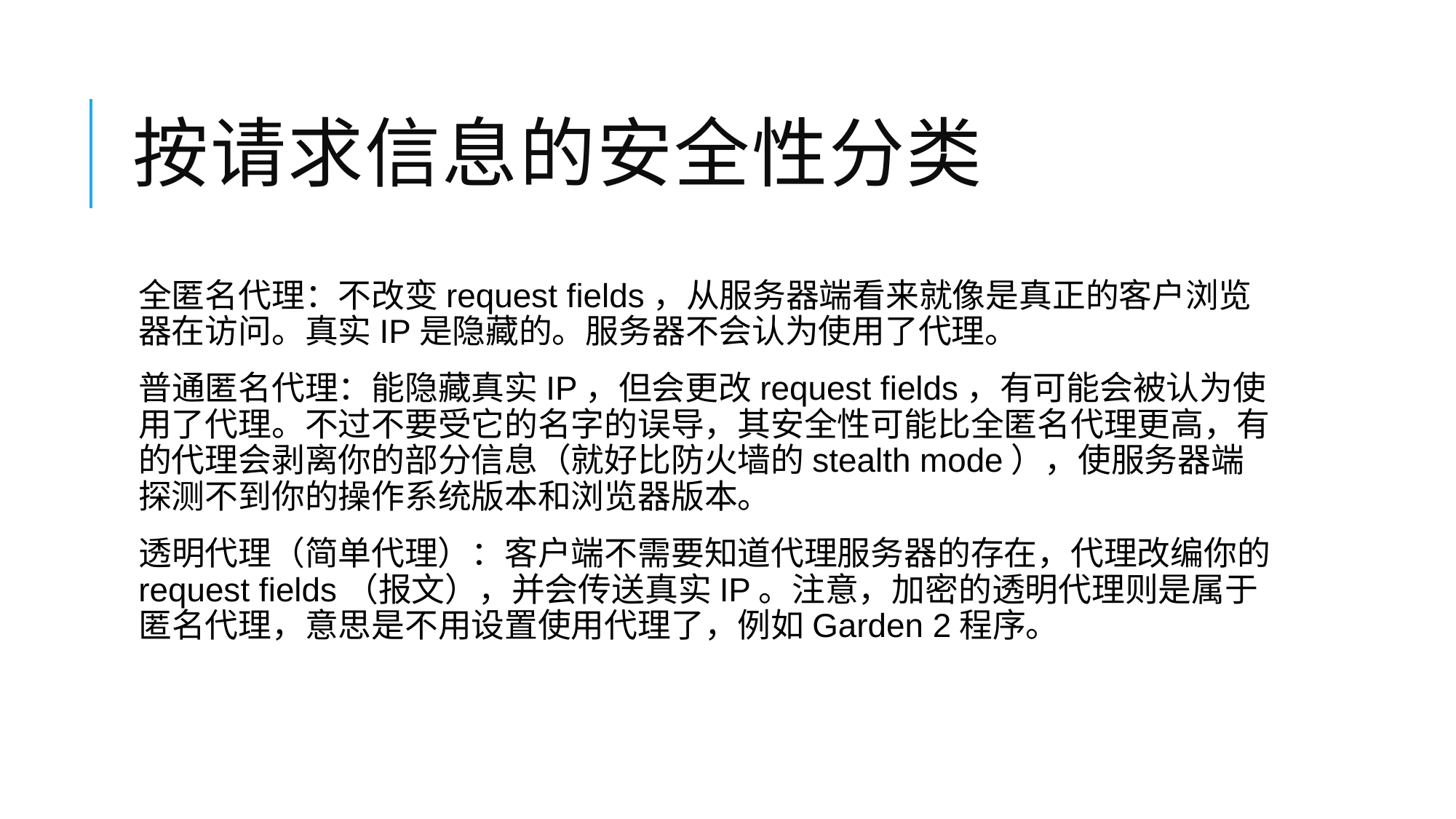

# 按请求信息的安全性分类
全匿名代理：不改变request fields，从服务器端看来就像是真正的客户浏览器在访问。真实IP是隐藏的。服务器不会认为使用了代理。
普通匿名代理：能隐藏真实IP，但会更改request fields，有可能会被认为使用了代理。不过不要受它的名字的误导，其安全性可能比全匿名代理更高，有的代理会剥离你的部分信息（就好比防火墙的stealth mode），使服务器端探测不到你的操作系统版本和浏览器版本。
透明代理（简单代理）：客户端不需要知道代理服务器的存在，代理改编你的request fields（报文），并会传送真实IP。注意，加密的透明代理则是属于匿名代理，意思是不用设置使用代理了，例如Garden 2程序。